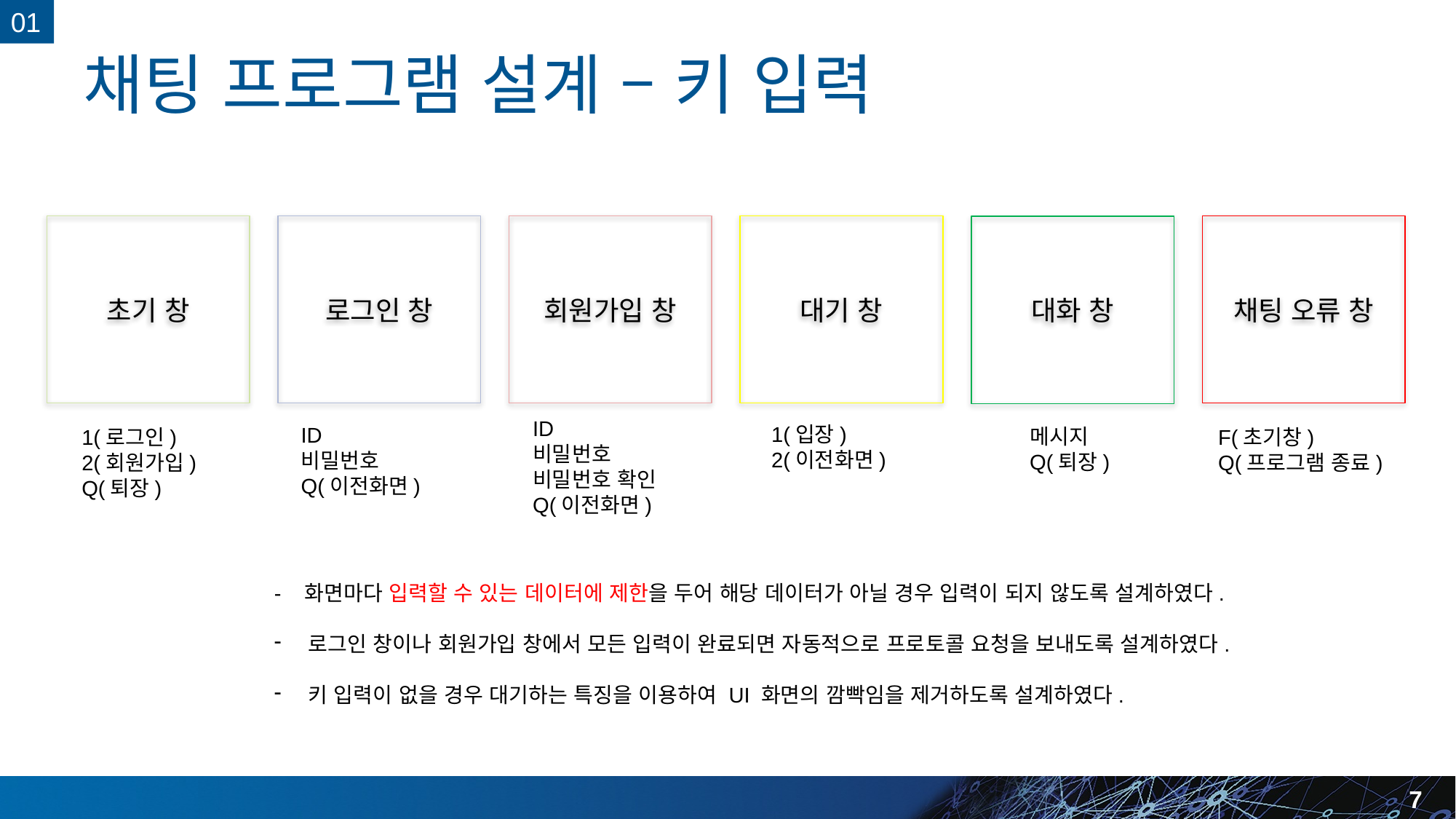

01
# 채팅 프로그램 설계 – 키 입력
초기 창
로그인 창
회원가입 창
대기 창
채팅 오류 창
대화 창
ID
비밀번호
비밀번호 확인
Q(이전화면)
1(입장)
2(이전화면)

ID
비밀번호
Q(이전화면)
메시지
Q(퇴장)
1(로그인)
2(회원가입)
Q(퇴장)
F(초기창)
Q(프로그램 종료)
-   화면마다 입력할 수 있는 데이터에 제한을 두어 해당 데이터가 아닐 경우 입력이 되지 않도록 설계하였다.

로그인 창이나 회원가입 창에서 모든 입력이 완료되면 자동적으로 프로토콜 요청을 보내도록 설계하였다.

키 입력이 없을 경우 대기하는 특징을 이용하여 UI 화면의 깜빡임을 제거하도록 설계하였다.

7